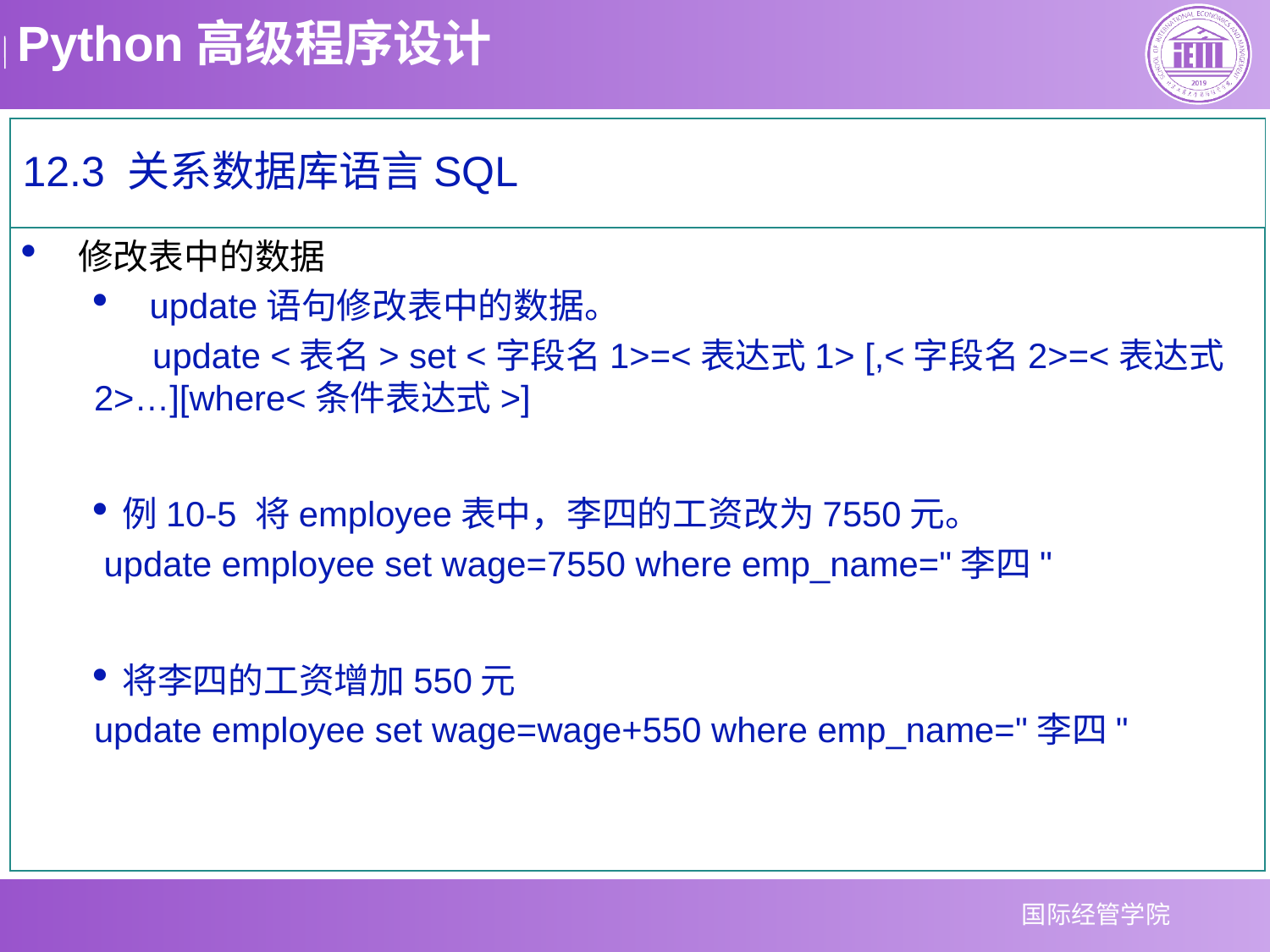

12.3 关系数据库语言SQL
修改表中的数据
update语句修改表中的数据。
      update <表名> set <字段名1>=<表达式1> [,<字段名2>=<表达式2>…][where<条件表达式>]

例10-5 将employee表中，李四的工资改为7550元。
 update employee set wage=7550 where emp_name="李四"

将李四的工资增加550元
update employee set wage=wage+550 where emp_name="李四"